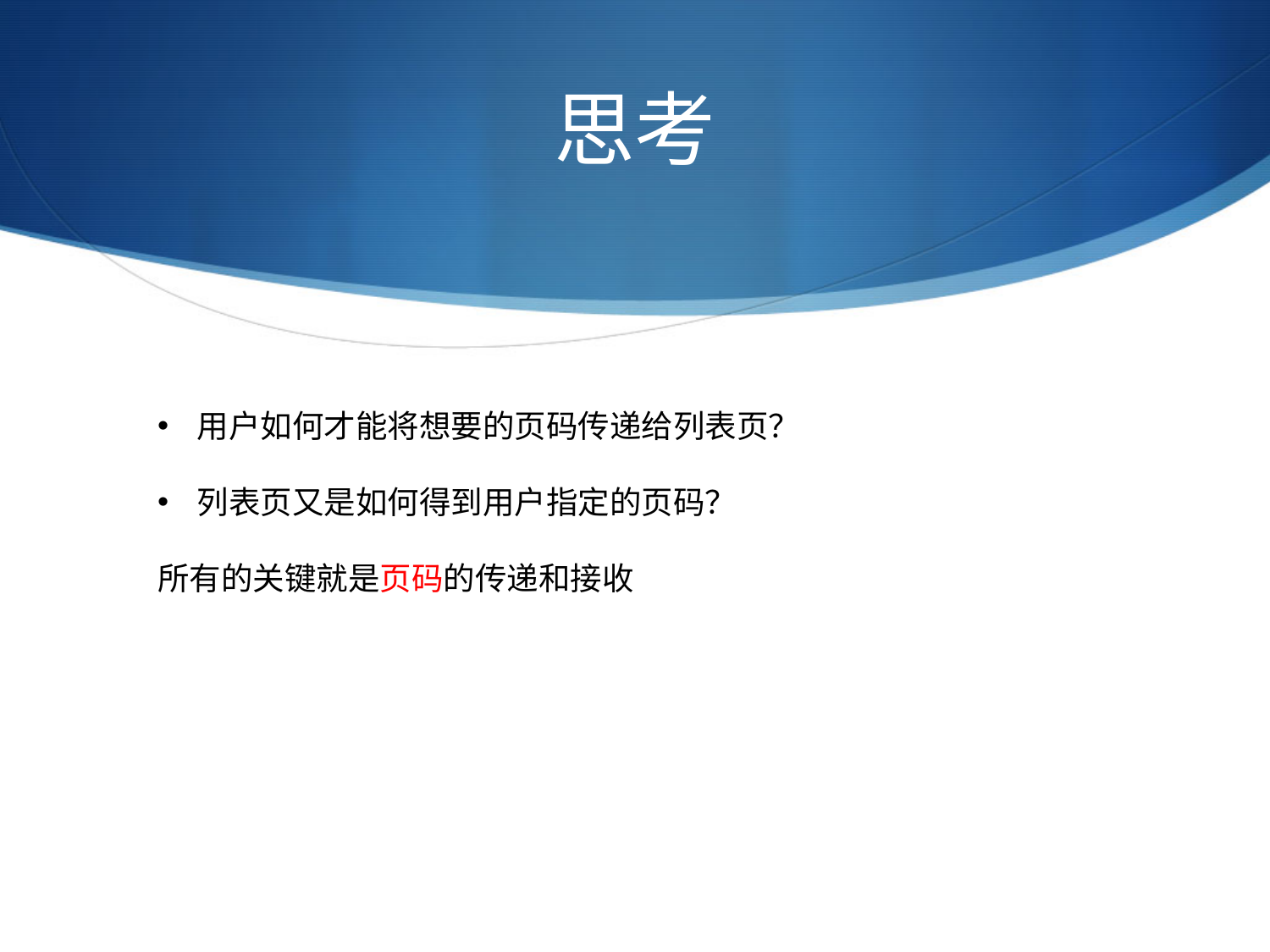

# 思考

用户如何才能将想要的页码传递给列表页？

列表页又是如何得到用户指定的页码？

所有的关键就是页码的传递和接收